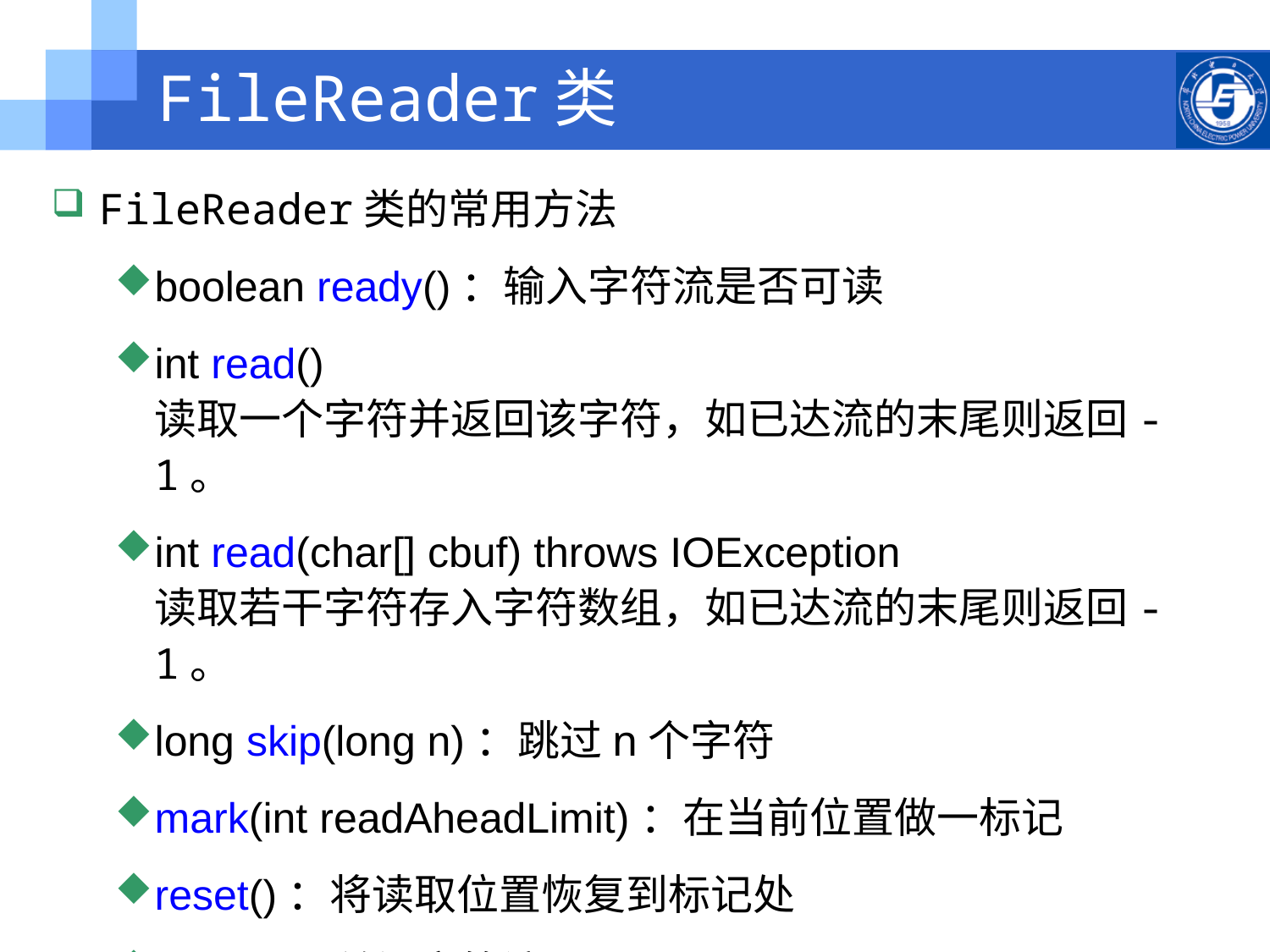

# FileReader类
FileReader类的常用方法
boolean ready()：输入字符流是否可读
int read()
读取一个字符并返回该字符，如已达流的末尾则返回-1。
int read(char[] cbuf) throws IOException
读取若干字符存入字符数组，如已达流的末尾则返回-1。
long skip(long n)：跳过n个字符
mark(int readAheadLimit)：在当前位置做一标记
reset()：将读取位置恢复到标记处
close()：关闭字符流